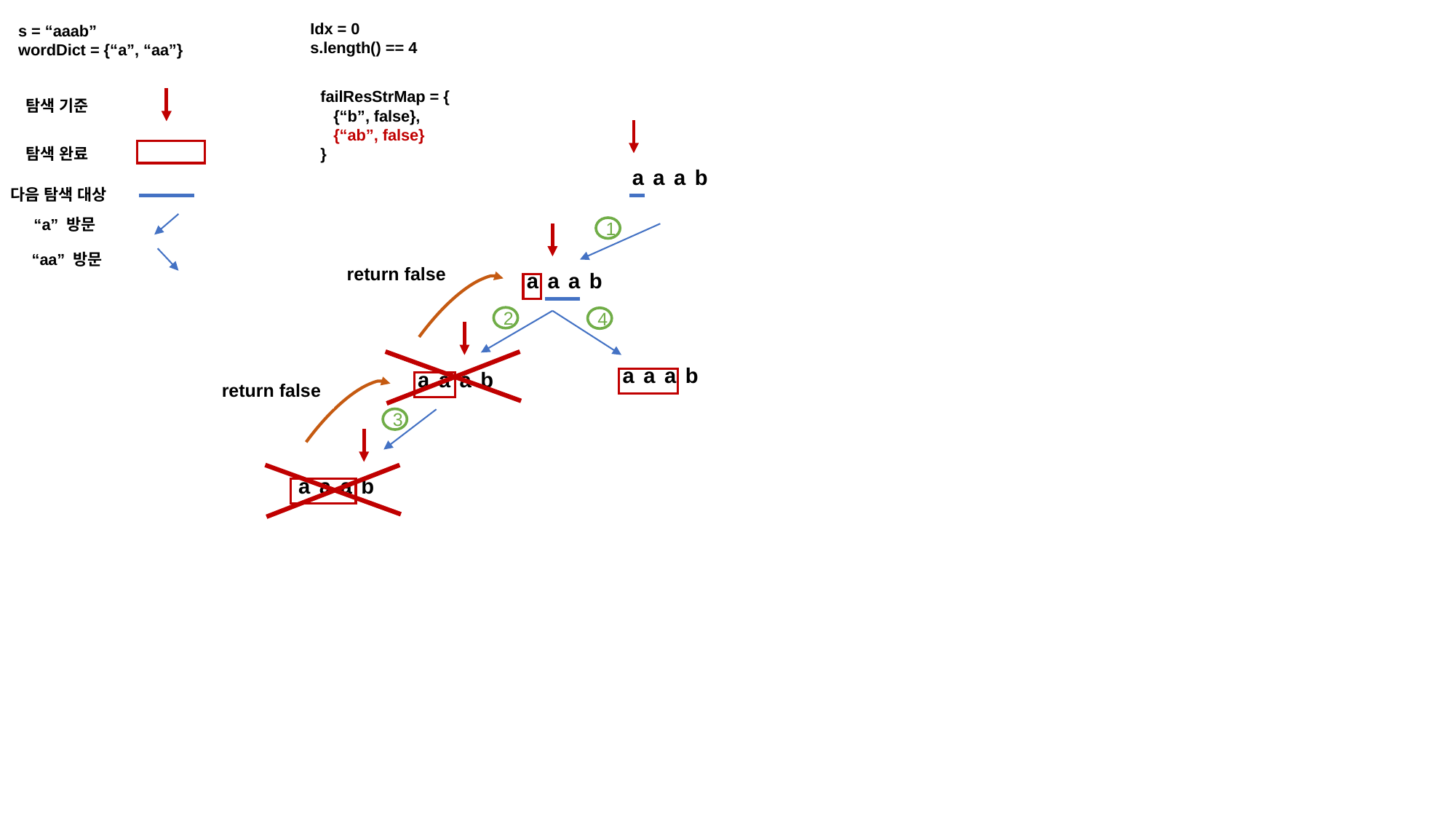

Idx = 0
s.length() == 4
s = “aaab”
wordDict = {“a”, “aa”}
failResStrMap = {
   {“b”, false},
   {“ab”, false}
}
탐색 기준
탐색 완료

aaab
다음 탐색 대상
“a” 방문
1
“aa” 방문
return false
aaab

2
4

aaab
aaab

return false
3

aaab